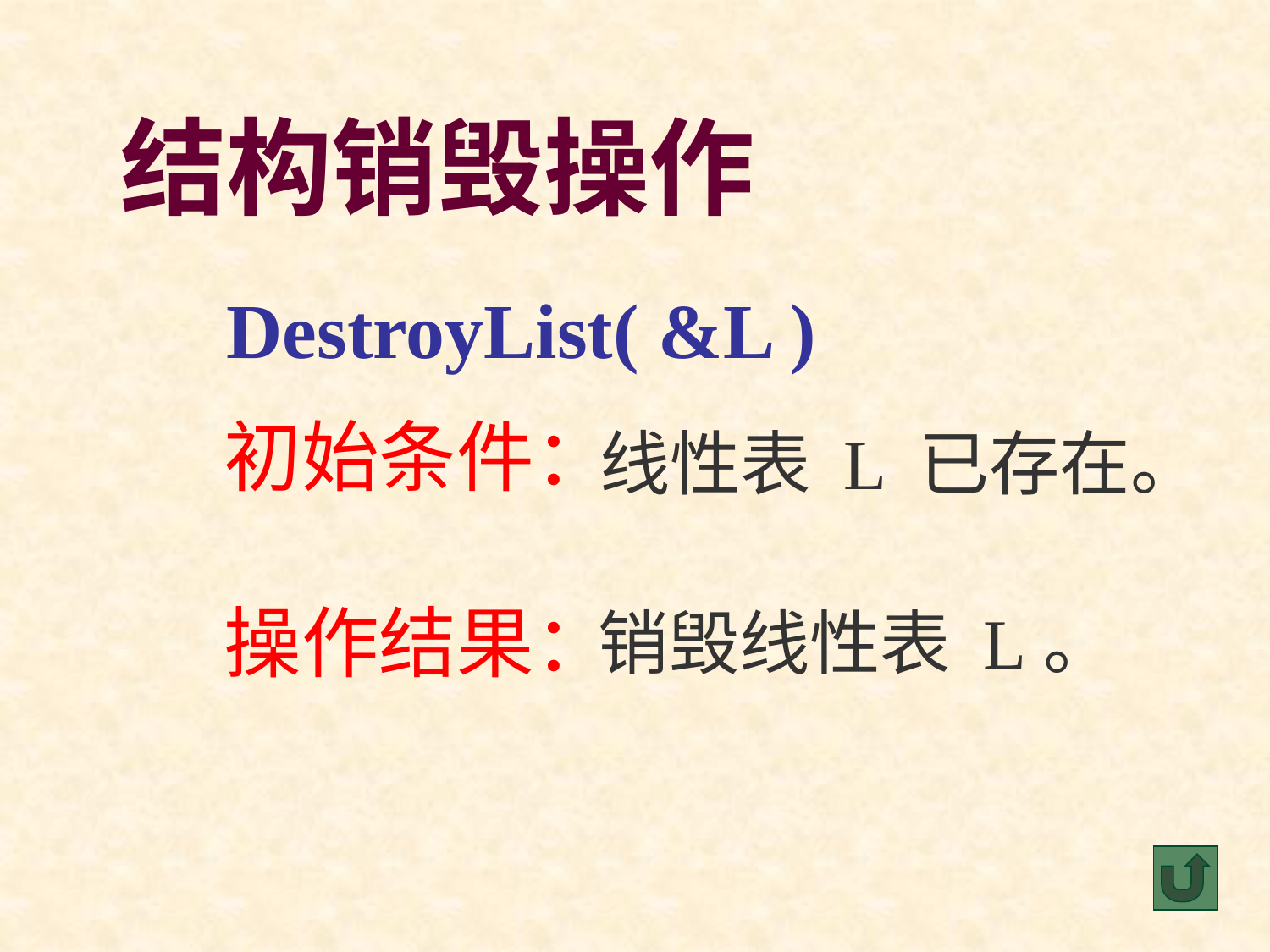

结构销毁操作
DestroyList( &L )
初始条件：

操作结果：
线性表 L 已存在。
销毁线性表 L。